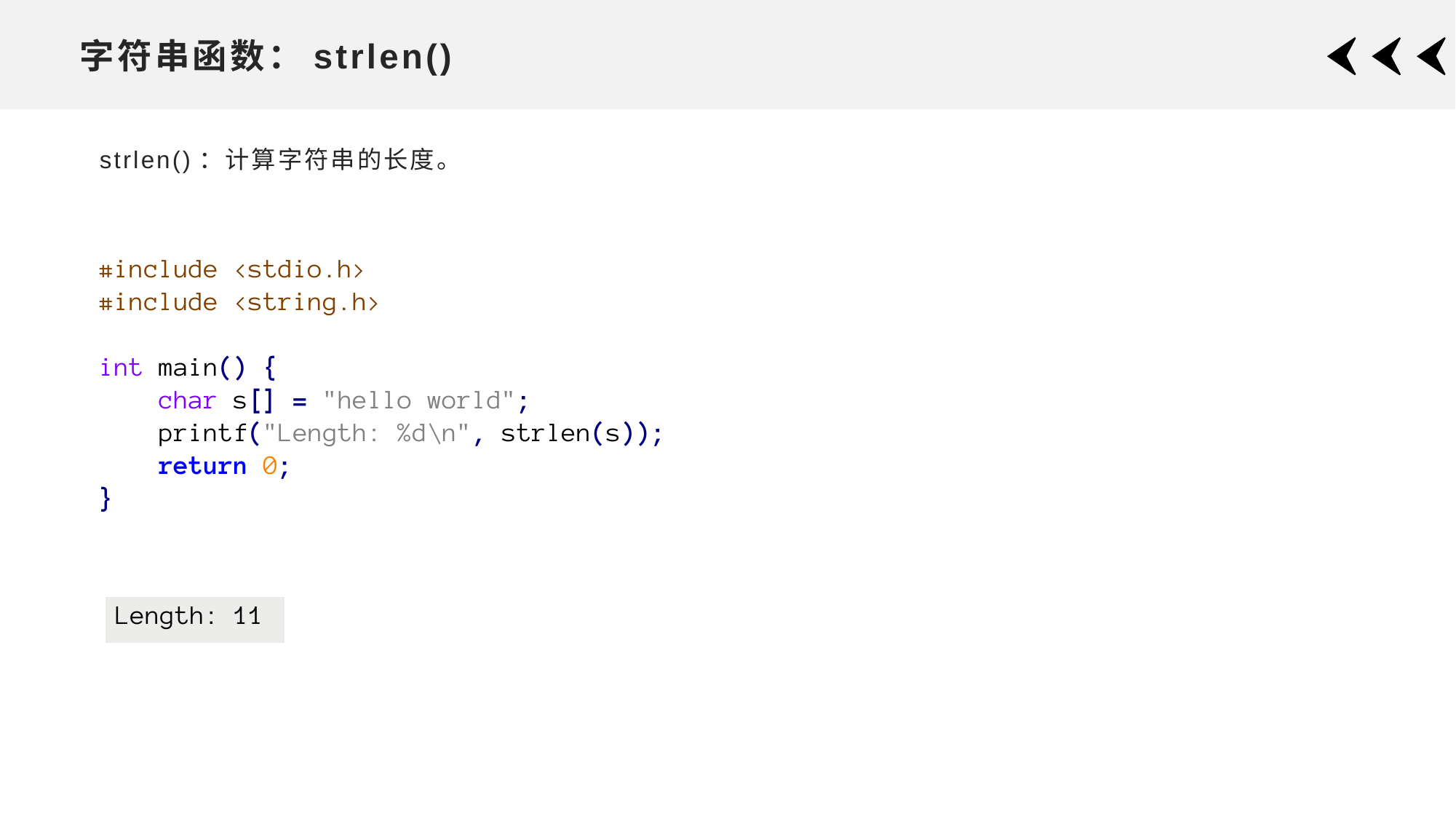

# 字符串函数：strlen()
strlen()：计算字符串的长度。
#include <stdio.h>
#include <string.h>

int main() {
    char s[] = "hello world";
    printf("Length: %d\n", strlen(s));
    return 0;
}
| Length: 11 |
| --- |